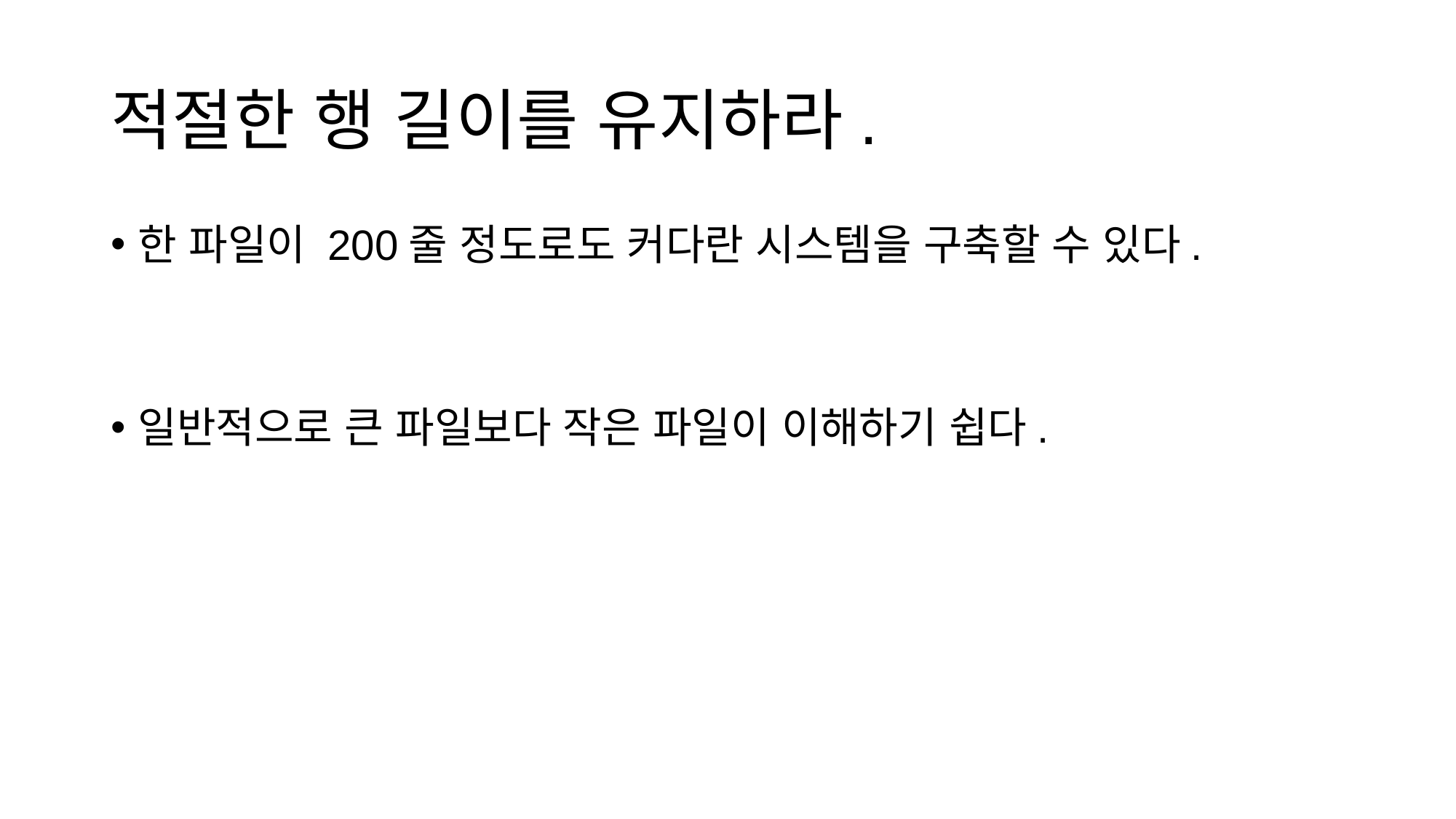

# 적절한 행 길이를 유지하라.
한 파일이 200줄 정도로도 커다란 시스템을 구축할 수 있다.

일반적으로 큰 파일보다 작은 파일이 이해하기 쉽다.